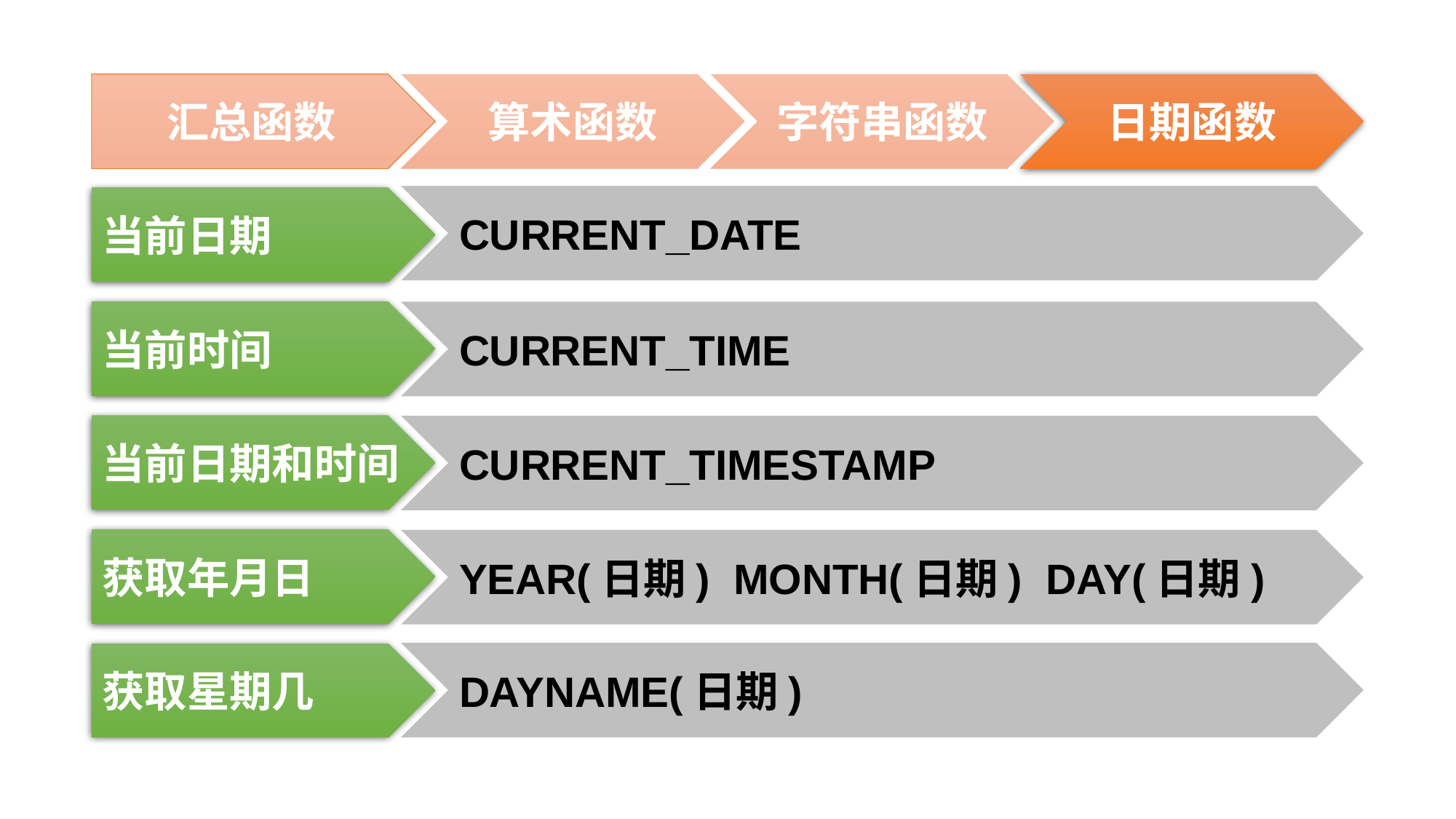

汇总函数
算术函数
字符串函数
日期函数
CURRENT_DATE
当前日期
当前时间
CURRENT_TIME
当前日期和时间
CURRENT_TIMESTAMP
获取年月日
YEAR(日期)  MONTH(日期)  DAY(日期)
DAYNAME(日期)
获取星期几